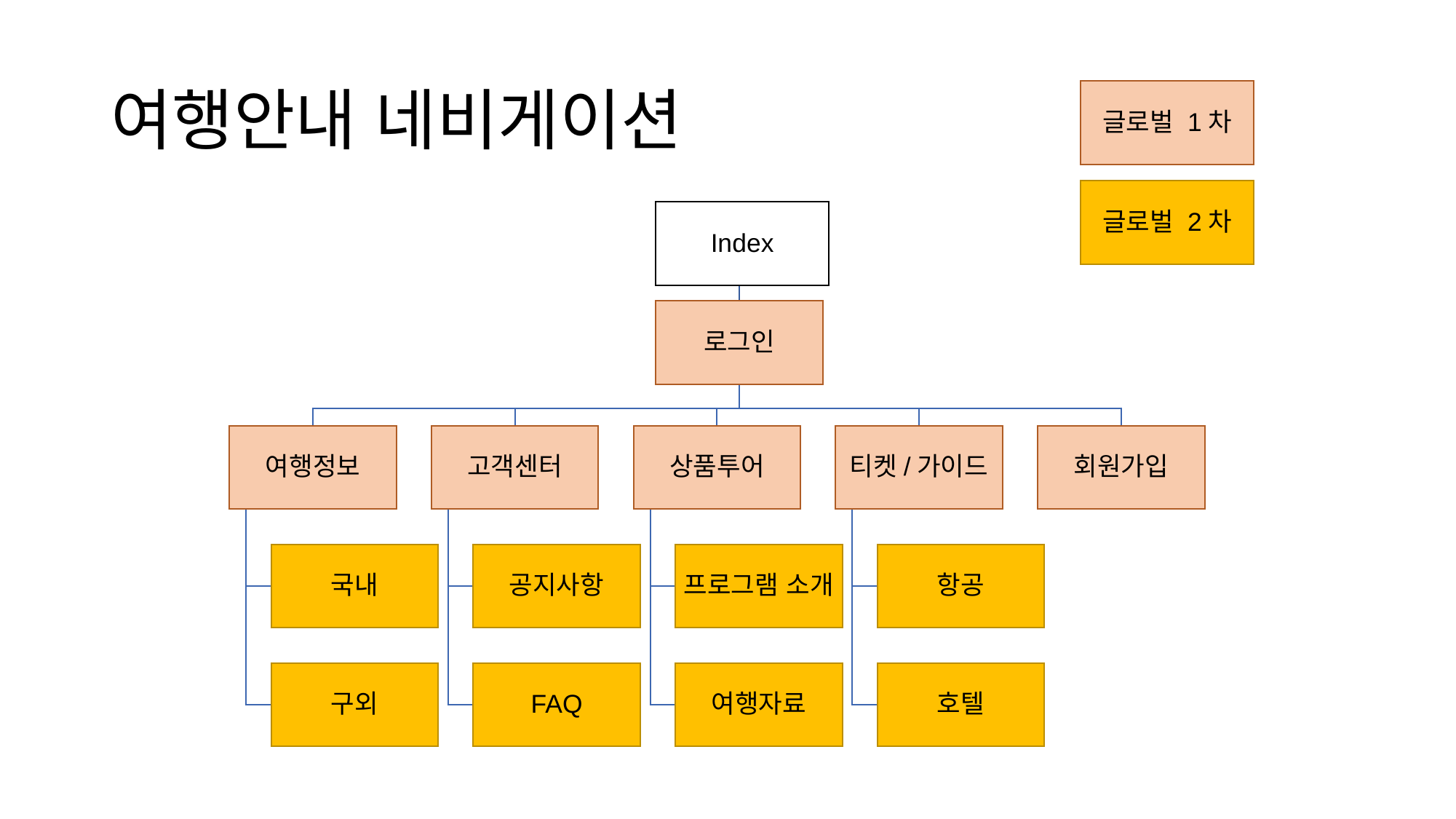

# 여행안내 네비게이션

글로벌 1차

글로벌 2차
Index
로그인
여행정보
국내
구외
고객센터
공지사항
FAQ
상품투어
프로그램 소개
여행자료
티켓/가이드
항공
호텔
회원가입